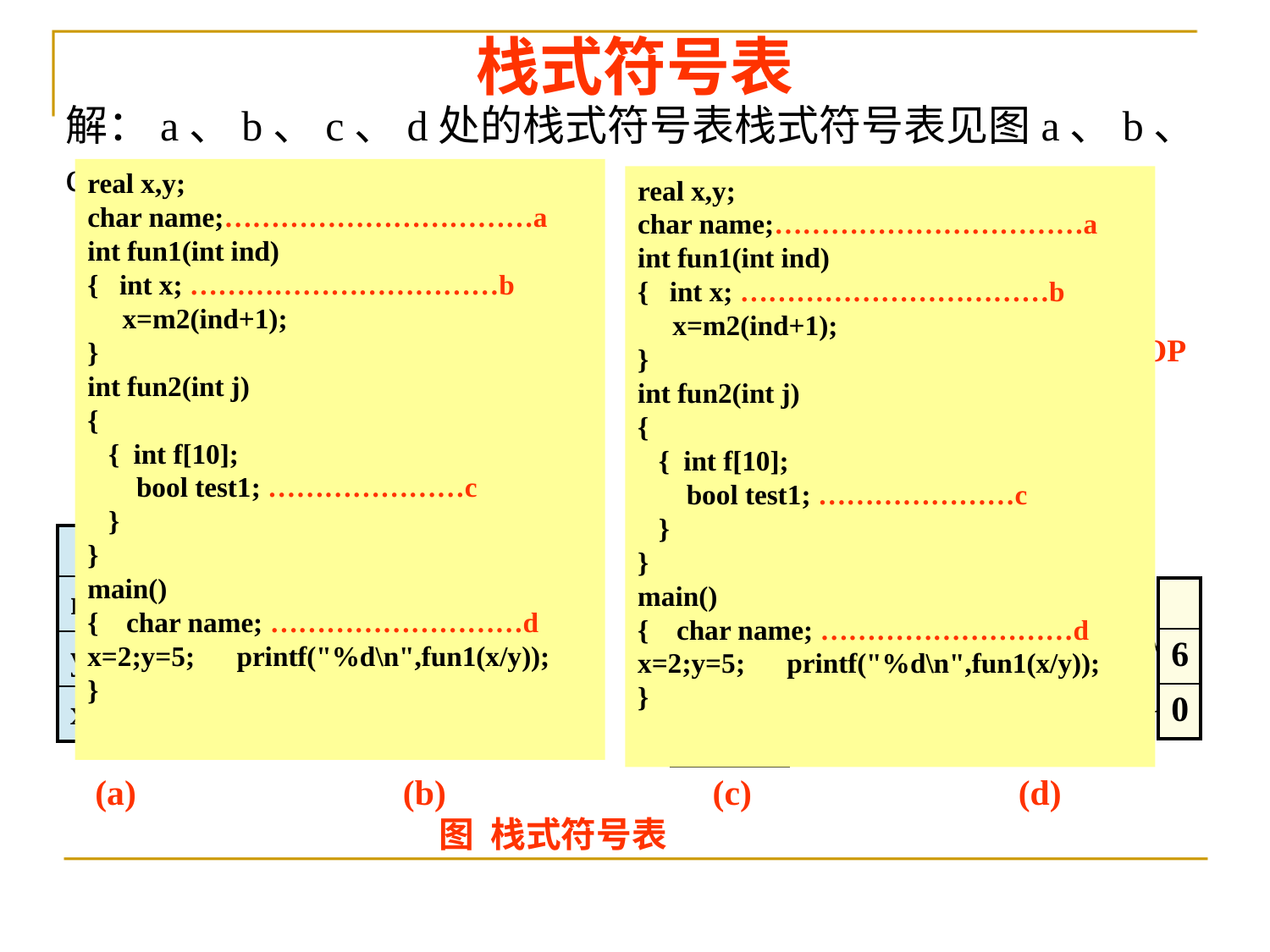

# 栈式符号表
解：a、b、c、d处的栈式符号表栈式符号表见图a、b、c、d。
real x,y;
char name;……………………………a
int fun1(int ind)
{   int x; ……………………………b
     x=m2(ind+1);
}
int fun2(int j)
{
   {  int f[10];
       bool test1; …………………c
   }
}
main()
{    char name; ………………………d
x=2;y=5;      printf("%d\n",fun1(x/y));
}

real x,y;
char name;……………………………a
int fun1(int ind)
{   int x; ……………………………b
     x=m2(ind+1);
}
int fun2(int j)
{
   {  int f[10];
       bool test1; …………………c
   }
}
main()
{    char name; ………………………d
x=2;y=5;      printf("%d\n",fun1(x/y));
}

|  |
| --- |
|  |
| name |
| main |
| fun2 |
| fun1 |
| name |
| y |
| x |
|  |
| --- |
| test1 |
| f数组 |
| j |
| fun2 |
| fun1 |
| name |
| y |
| x |
TOP
TOP
|  |
| --- |
| x |
| ind |
| fun1 |
| name |
| y |
| x |
TOP
|  |
| --- |
|  |
| 4 |
| 0 |
|  |
| --- |
| name |
| y |
| x |
|  |
| --- |
| 6 |
| 5 |
| 0 |
TOP
|  |
| --- |
| 6 |
| 0 |
|  |
| --- |
| 0 |
     (a)                              (b)                              (c)                              (d)
                                                图  栈式符号表